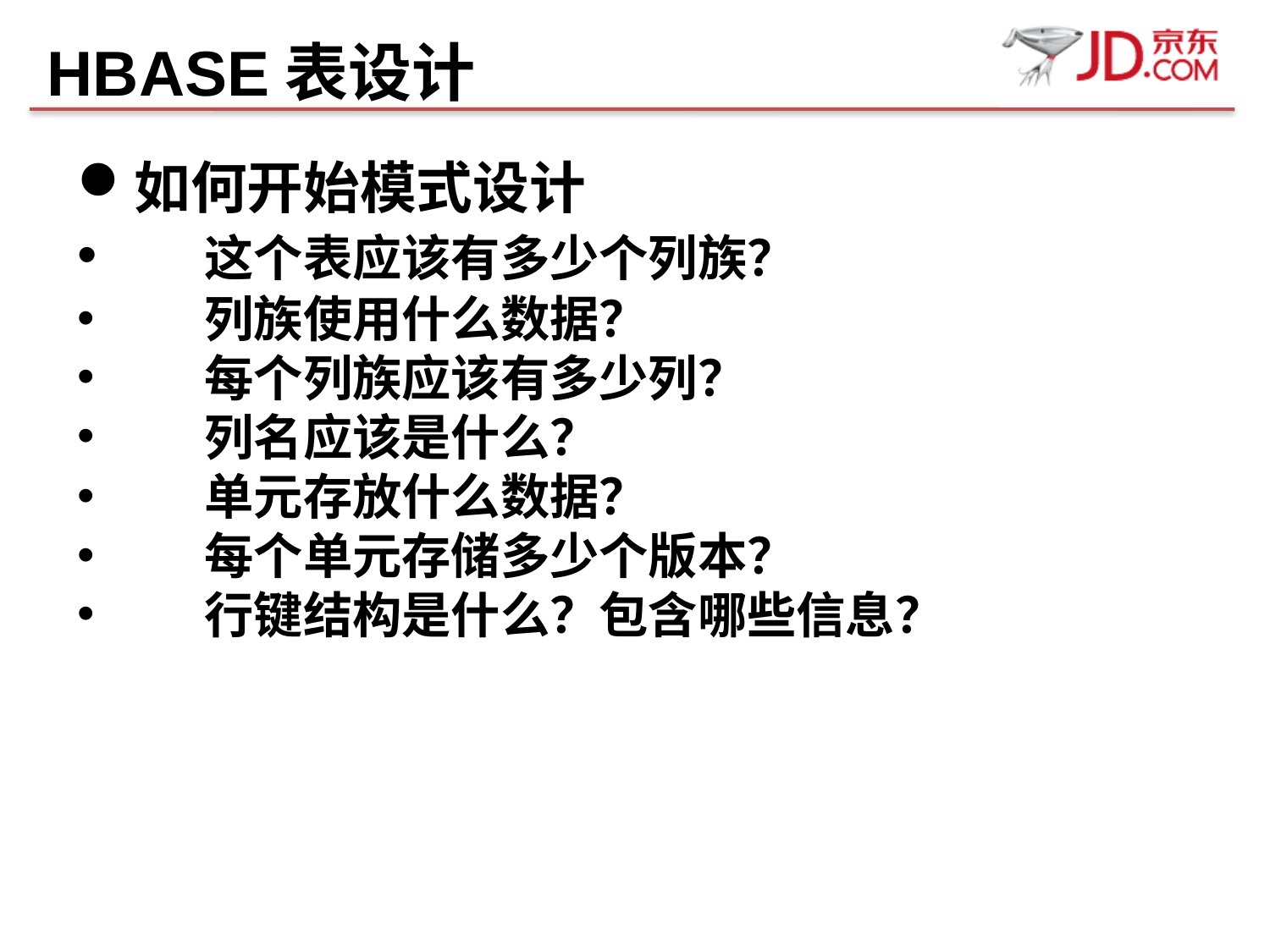

HBASE表设计
如何开始模式设计
	这个表应该有多少个列族？
	列族使用什么数据？
	每个列族应该有多少列？
	列名应该是什么？
	单元存放什么数据？
	每个单元存储多少个版本？
	行键结构是什么？包含哪些信息？